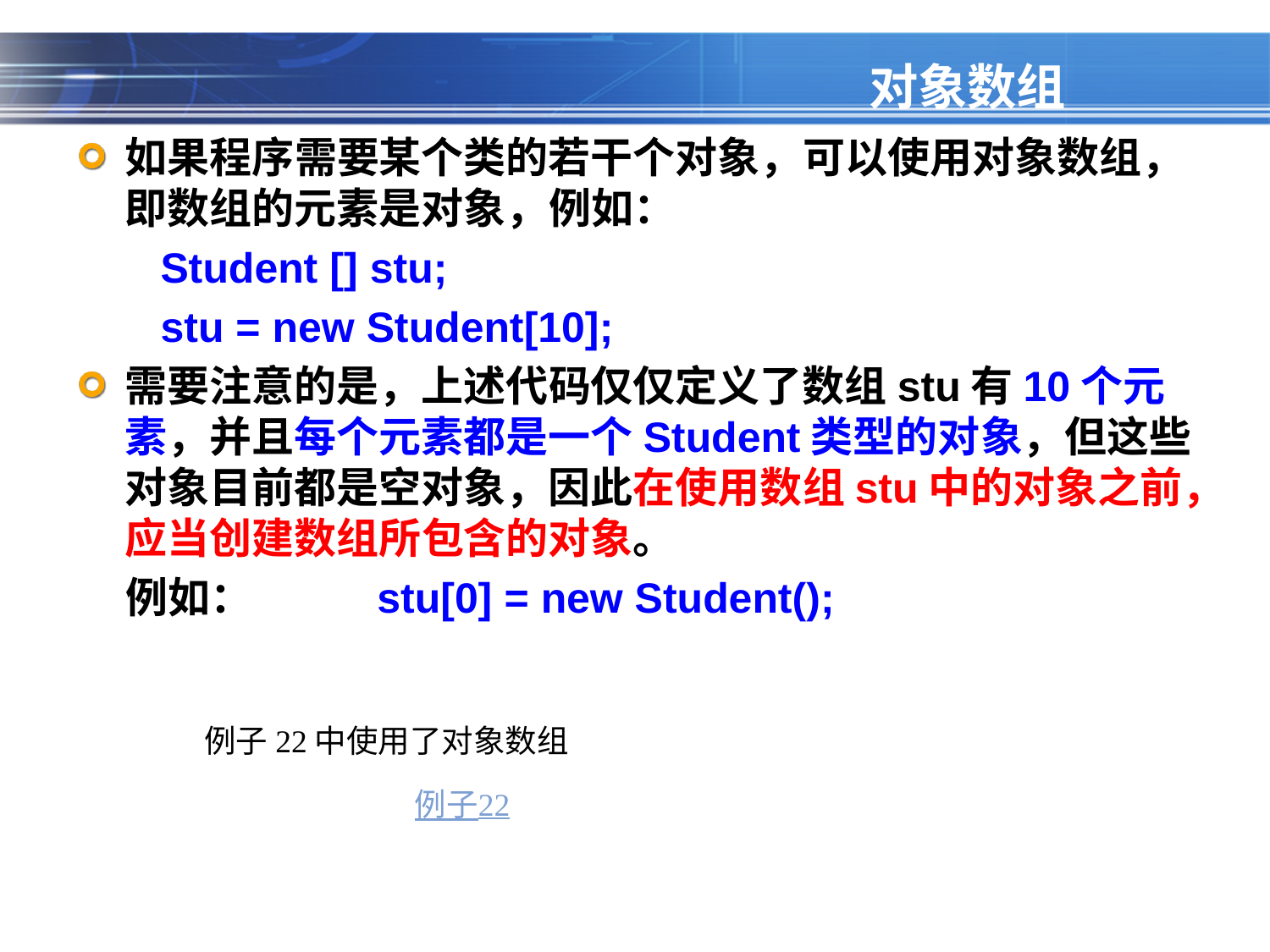

# 对象数组
如果程序需要某个类的若干个对象，可以使用对象数组，即数组的元素是对象，例如：
       Student [] stu;
       stu = new Student[10];
需要注意的是，上述代码仅仅定义了数组stu有10个元素，并且每个元素都是一个Student类型的对象，但这些对象目前都是空对象，因此在使用数组stu中的对象之前，应当创建数组所包含的对象。
    例如：            stu[0] = new Student();
例子22中使用了对象数组
例子22